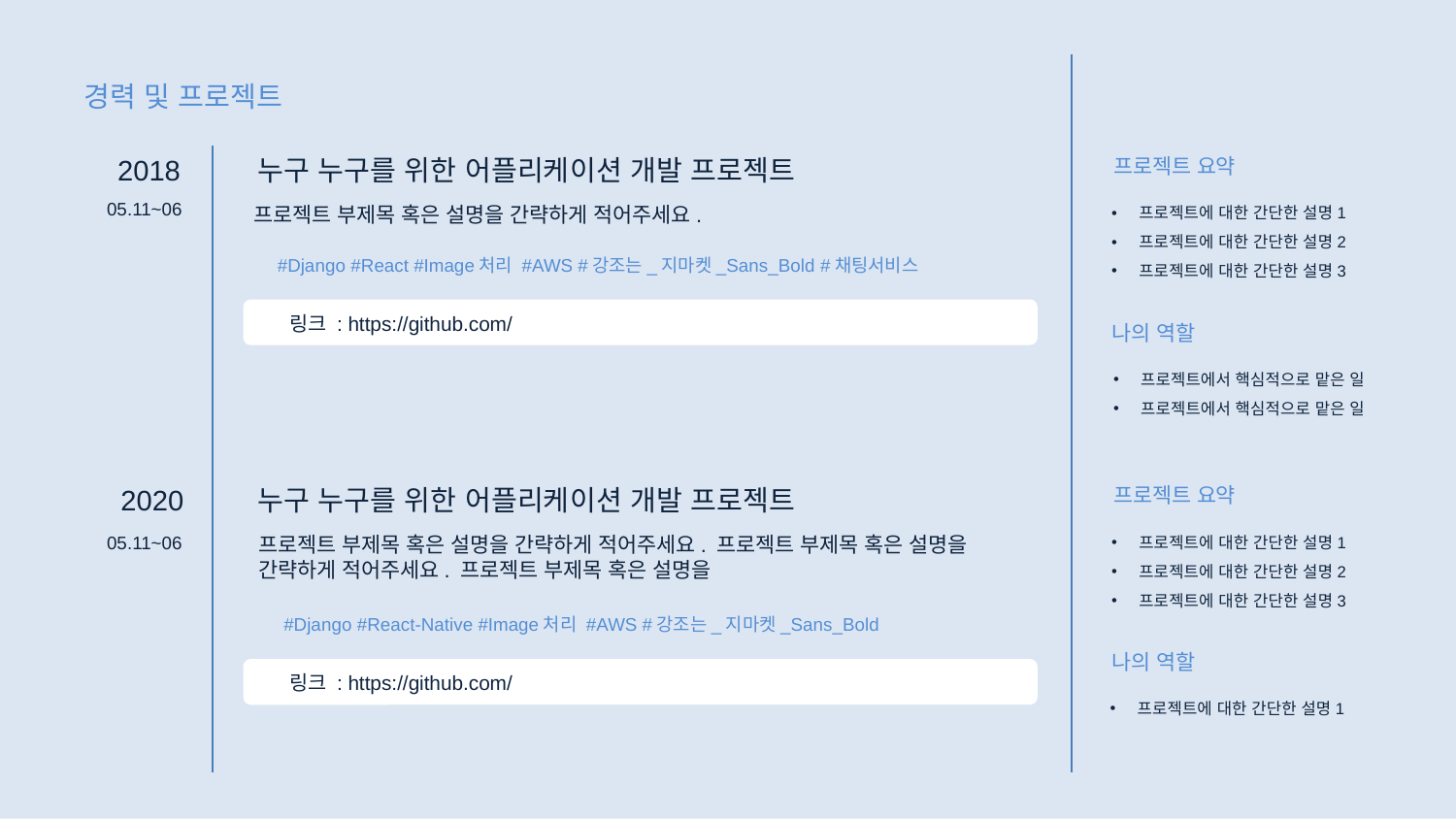

경력 및 프로젝트
누구 누구를 위한 어플리케이션 개발 프로젝트
2018
프로젝트 요약
프로젝트에 대한 간단한 설명1
프로젝트에 대한 간단한 설명2
프로젝트에 대한 간단한 설명3
05.11~06
프로젝트 부제목 혹은 설명을 간략하게 적어주세요.
#Django #React #Image처리 #AWS #강조는_지마켓_Sans_Bold #채팅서비스

링크 : https://github.com/
나의 역할
프로젝트에서 핵심적으로 맡은 일
프로젝트에서 핵심적으로 맡은 일
누구 누구를 위한 어플리케이션 개발 프로젝트
2020
프로젝트 요약
프로젝트에 대한 간단한 설명1
프로젝트에 대한 간단한 설명2
프로젝트에 대한 간단한 설명3
05.11~06
프로젝트 부제목 혹은 설명을 간략하게 적어주세요. 프로젝트 부제목 혹은 설명을
간략하게 적어주세요. 프로젝트 부제목 혹은 설명을

#Django #React-Native #Image처리 #AWS #강조는_지마켓_Sans_Bold
나의 역할

링크 : https://github.com/
프로젝트에 대한 간단한 설명1